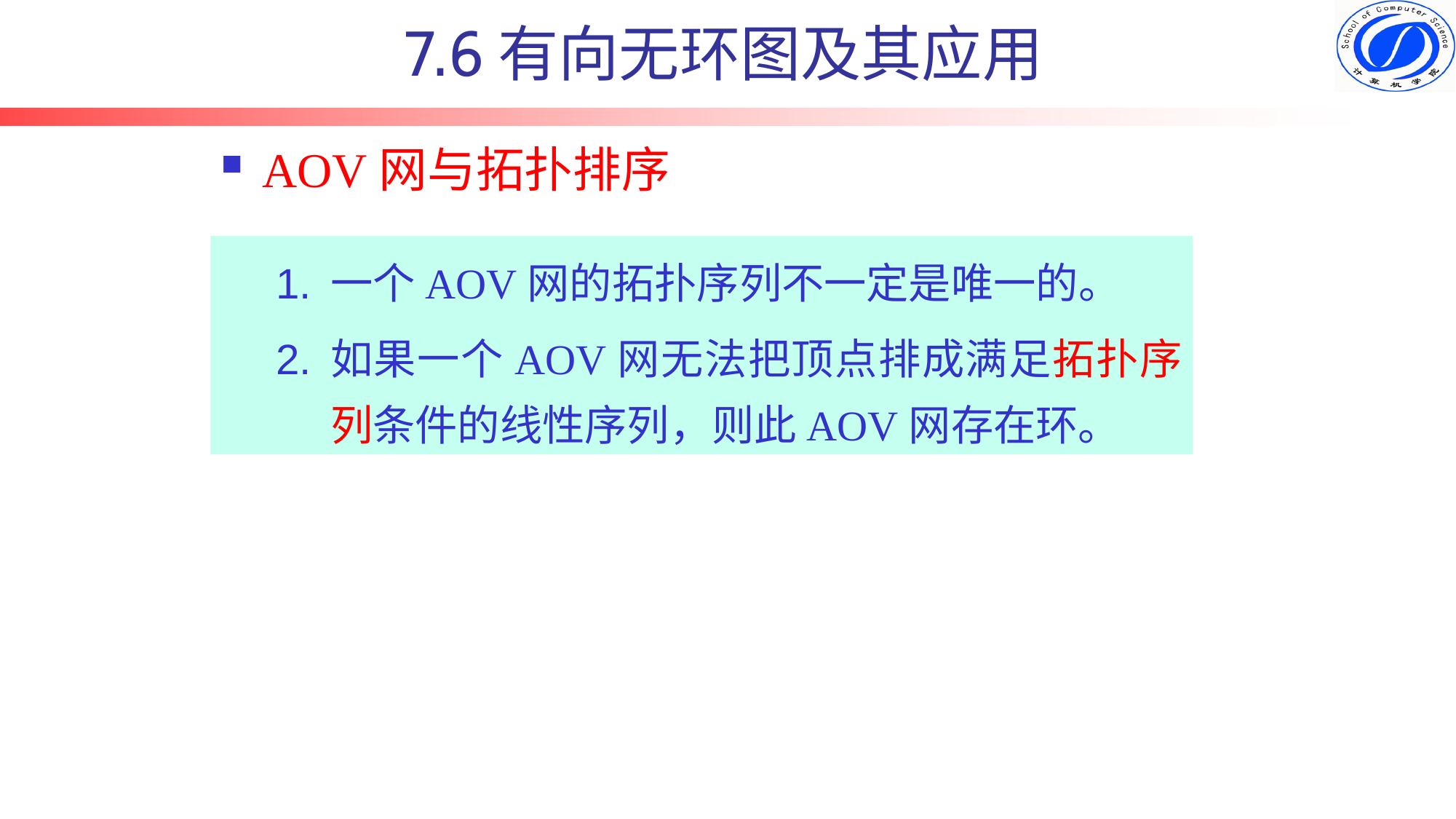

7.6有向无环图及其应用
AOV网与拓扑排序
一个AOV网的拓扑序列不一定是唯一的。
如果一个AOV网无法把顶点排成满足拓扑序列条件的线性序列，则此AOV网存在环。